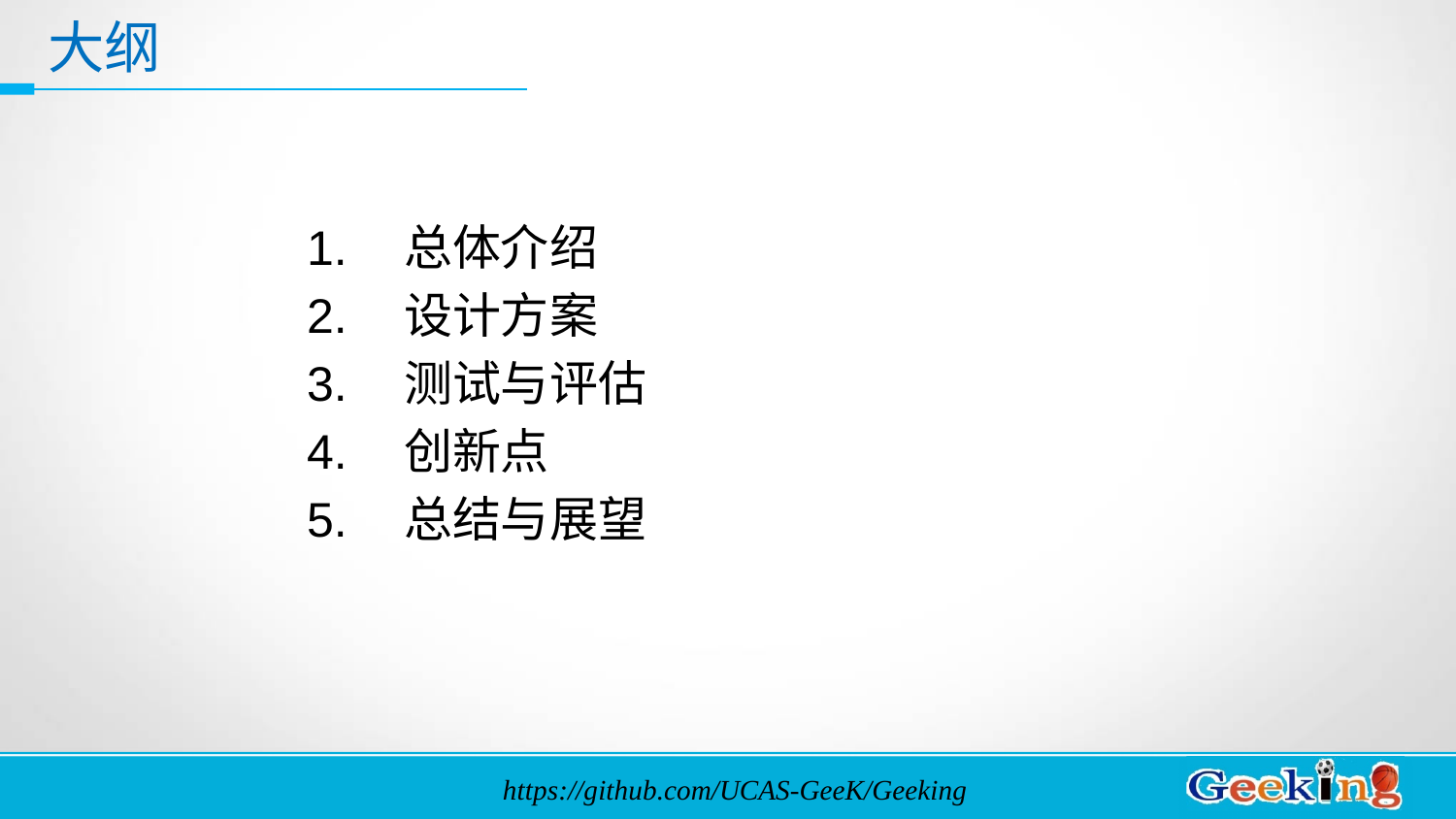

大纲

总体介绍
设计方案
测试与评估
创新点
总结与展望

https://github.com/UCAS-GeeK/Geeking